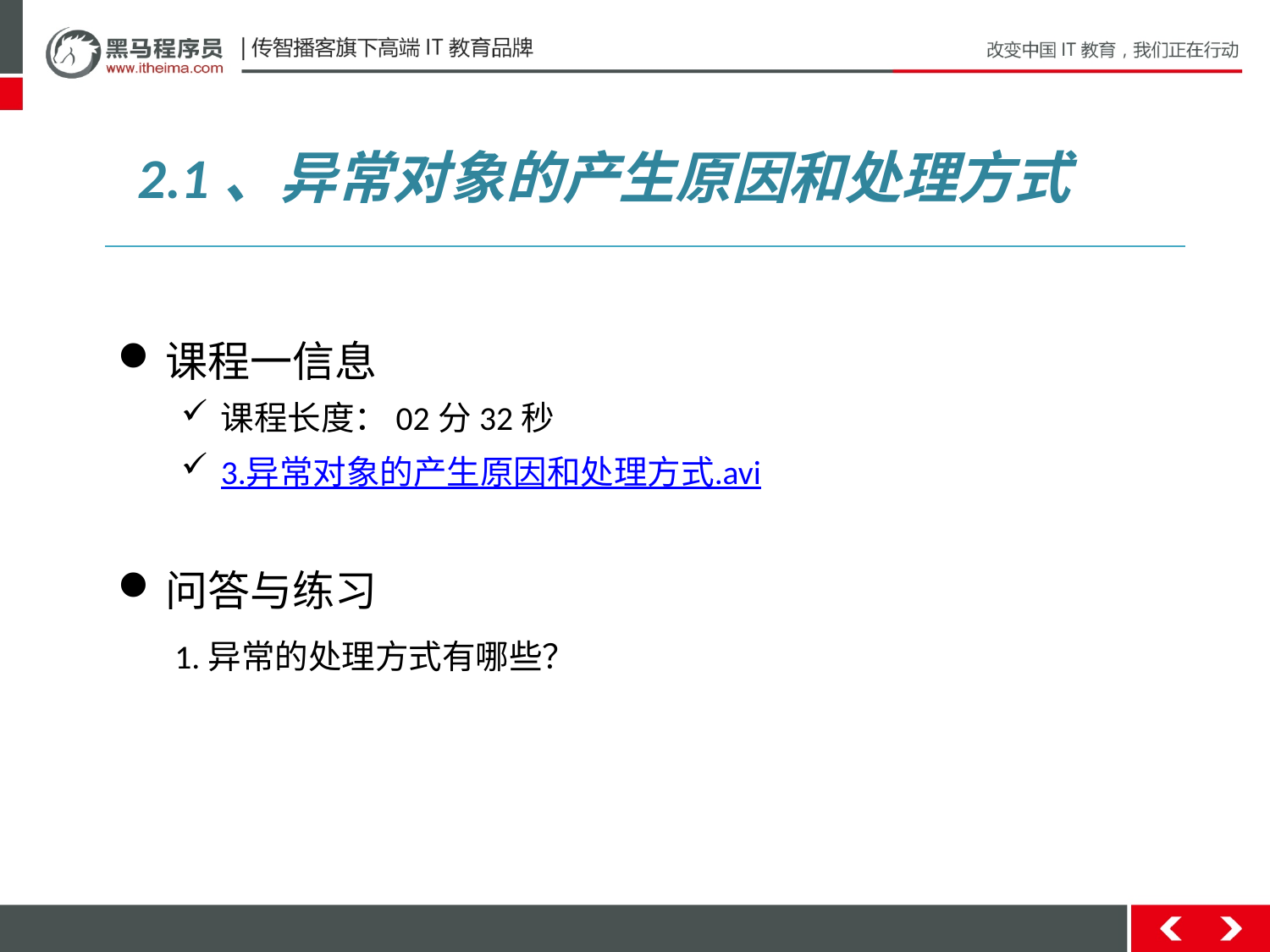

2.1、异常对象的产生原因和处理方式

课程一信息
课程长度：02分32秒
3.异常对象的产生原因和处理方式.avi

问答与练习
      1.异常的处理方式有哪些？